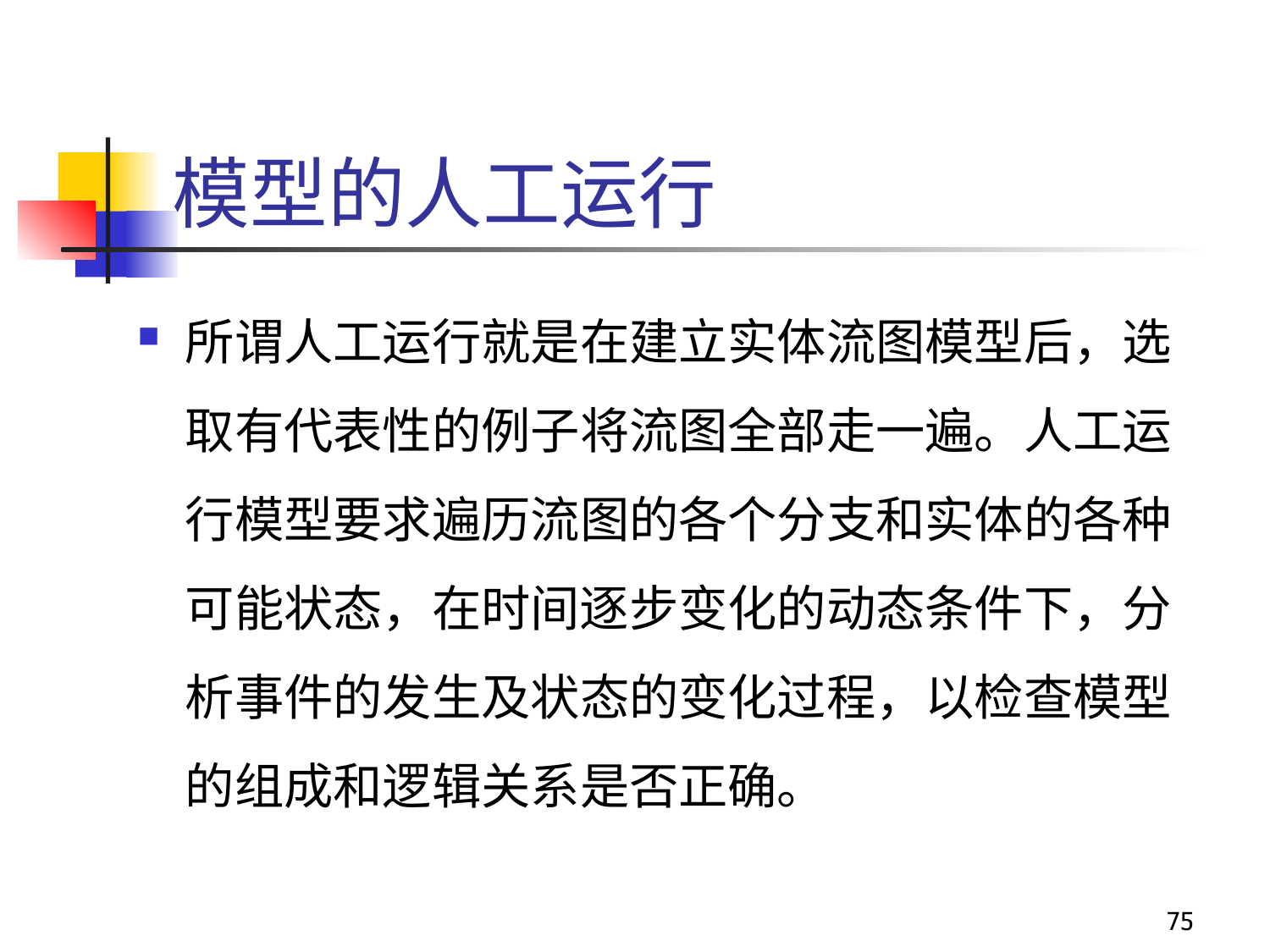

# 模型的人工运行
所谓人工运行就是在建立实体流图模型后，选取有代表性的例子将流图全部走一遍。人工运行模型要求遍历流图的各个分支和实体的各种可能状态，在时间逐步变化的动态条件下，分析事件的发生及状态的变化过程，以检查模型的组成和逻辑关系是否正确。
75